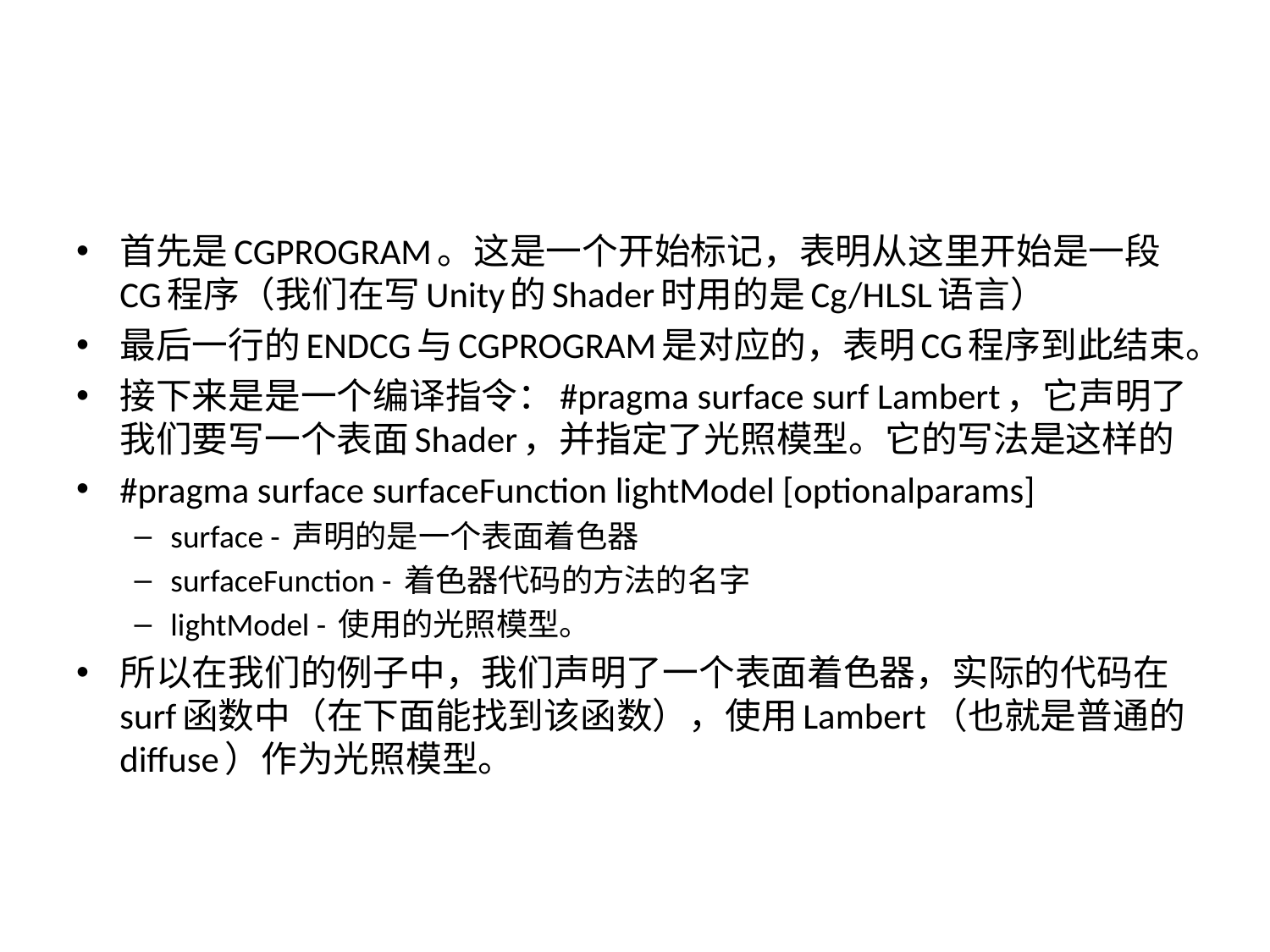

#
首先是CGPROGRAM。这是一个开始标记，表明从这里开始是一段CG程序（我们在写Unity的Shader时用的是Cg/HLSL语言）
最后一行的ENDCG与CGPROGRAM是对应的，表明CG程序到此结束。
接下来是是一个编译指令：#pragma surface surf Lambert，它声明了我们要写一个表面Shader，并指定了光照模型。它的写法是这样的
#pragma surface surfaceFunction lightModel [optionalparams]
surface - 声明的是一个表面着色器
surfaceFunction - 着色器代码的方法的名字
lightModel - 使用的光照模型。
所以在我们的例子中，我们声明了一个表面着色器，实际的代码在surf函数中（在下面能找到该函数），使用Lambert（也就是普通的diffuse）作为光照模型。